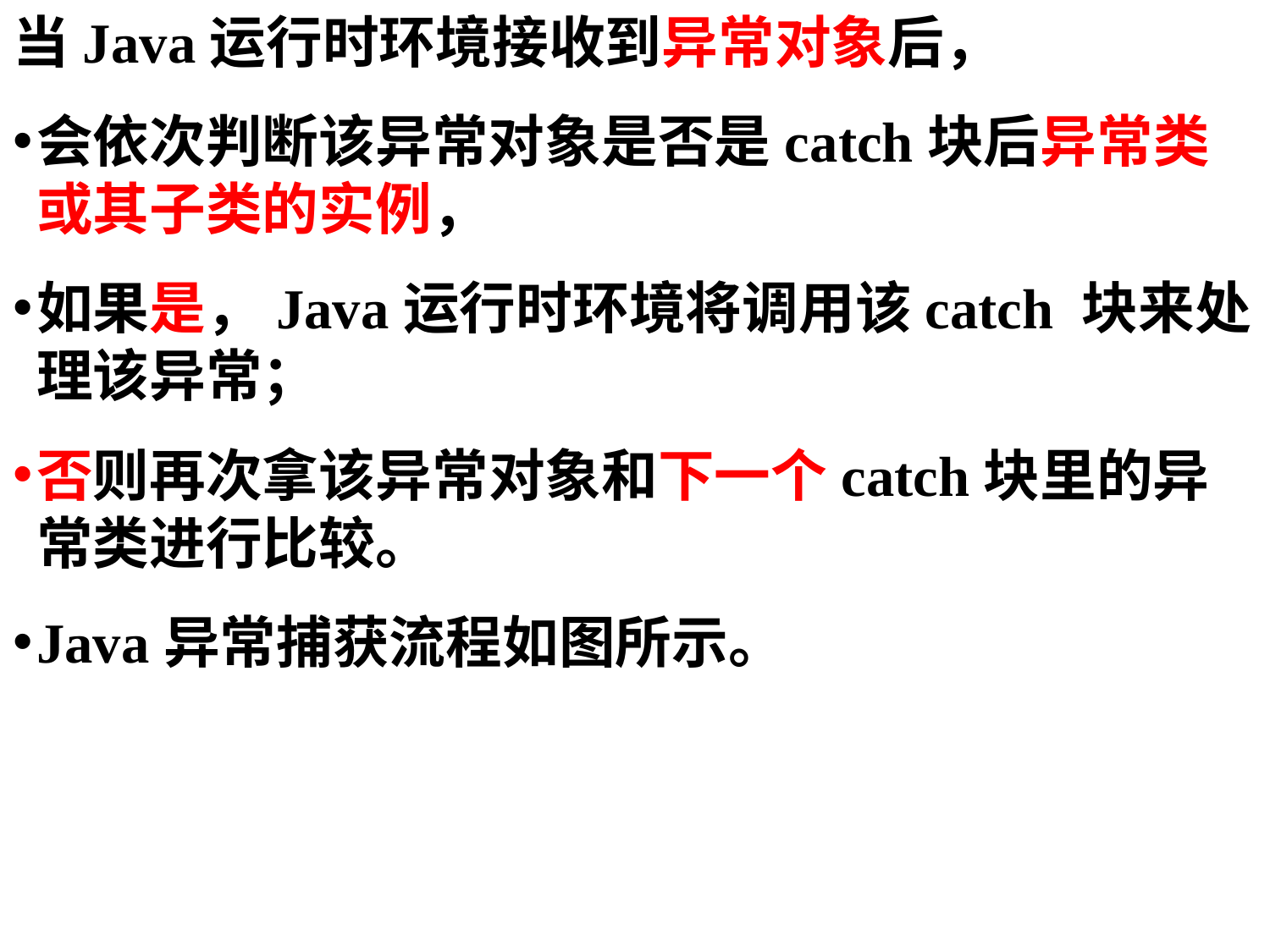

当Java运行时环境接收到异常对象后，
会依次判断该异常对象是否是catch块后异常类或其子类的实例，
如果是，Java运行时环境将调用该catch 块来处理该异常；
否则再次拿该异常对象和下一个catch块里的异常类进行比较。
Java异常捕获流程如图所示。